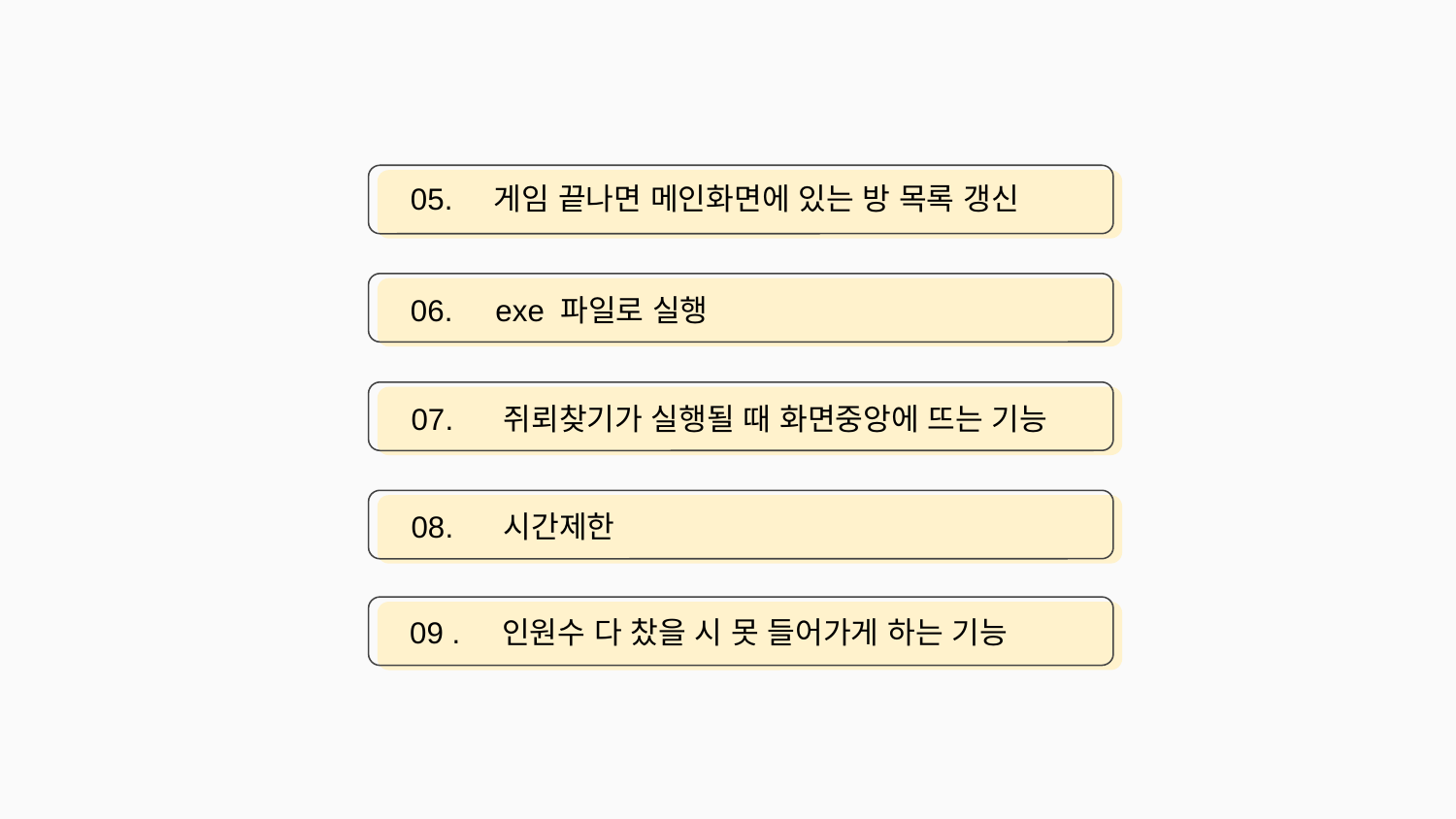

05.    게임 끝나면 메인화면에 있는 방 목록 갱신

06.     exe 파일로 실행

07.     쥐뢰찾기가 실행될 때 화면중앙에 뜨는 기능

08.     시간제한

09 .    인원수 다 찼을 시 못 들어가게 하는 기능